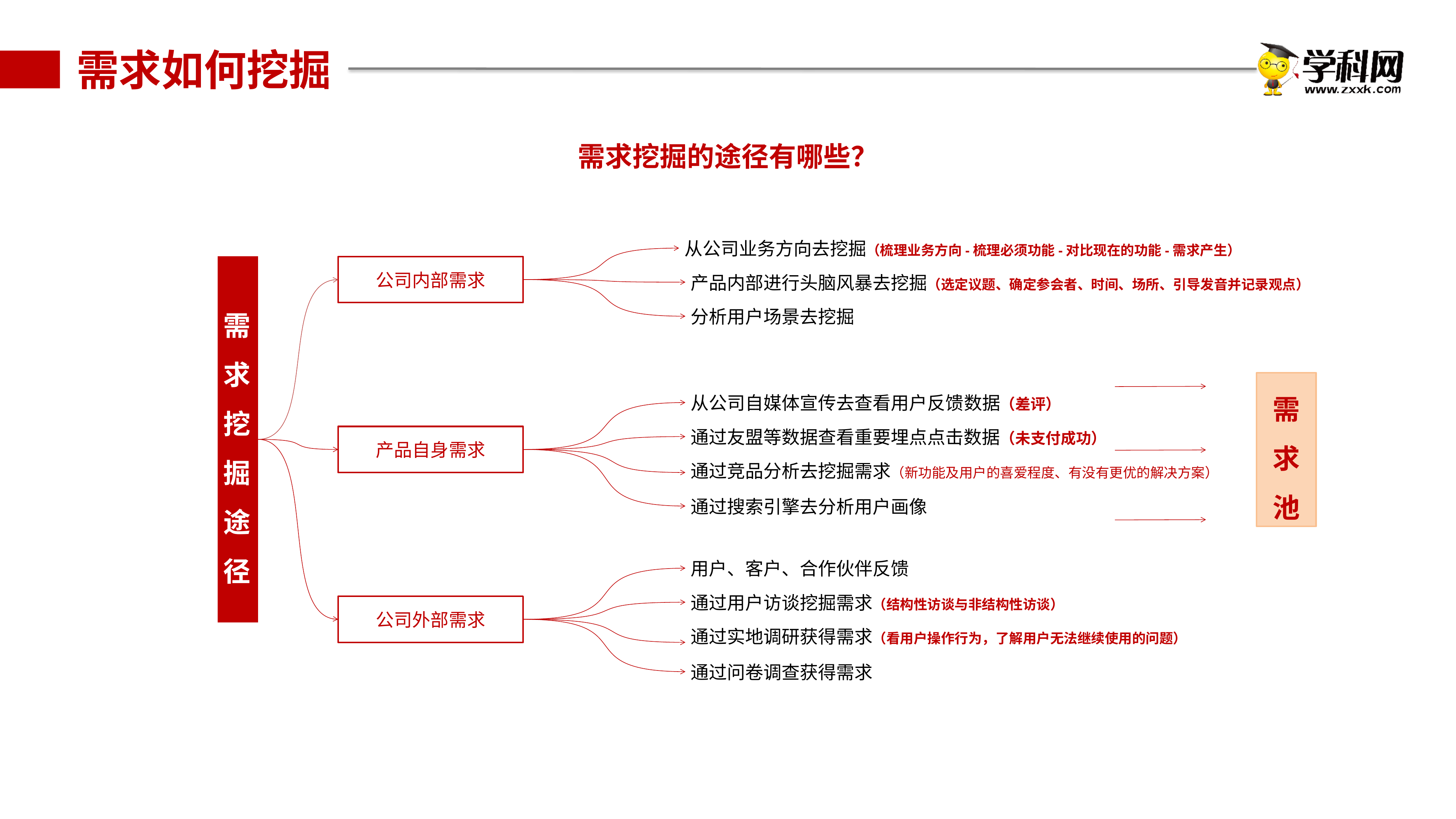

需求如何挖掘
需求挖掘的途径有哪些？
从公司业务方向去挖掘（梳理业务方向-梳理必须功能-对比现在的功能-需求产生）

需
求
挖
掘
途
径

公司内部需求
产品内部进行头脑风暴去挖掘（选定议题、确定参会者、时间、场所、引导发音并记录观点）
分析用户场景去挖掘
需求池
从公司自媒体宣传去查看用户反馈数据（差评）
通过友盟等数据查看重要埋点点击数据（未支付成功）
产品自身需求
通过竞品分析去挖掘需求（新功能及用户的喜爱程度、有没有更优的解决方案）
通过搜索引擎去分析用户画像
用户、客户、合作伙伴反馈
通过用户访谈挖掘需求（结构性访谈与非结构性访谈）
公司外部需求
通过实地调研获得需求（看用户操作行为，了解用户无法继续使用的问题）
通过问卷调查获得需求